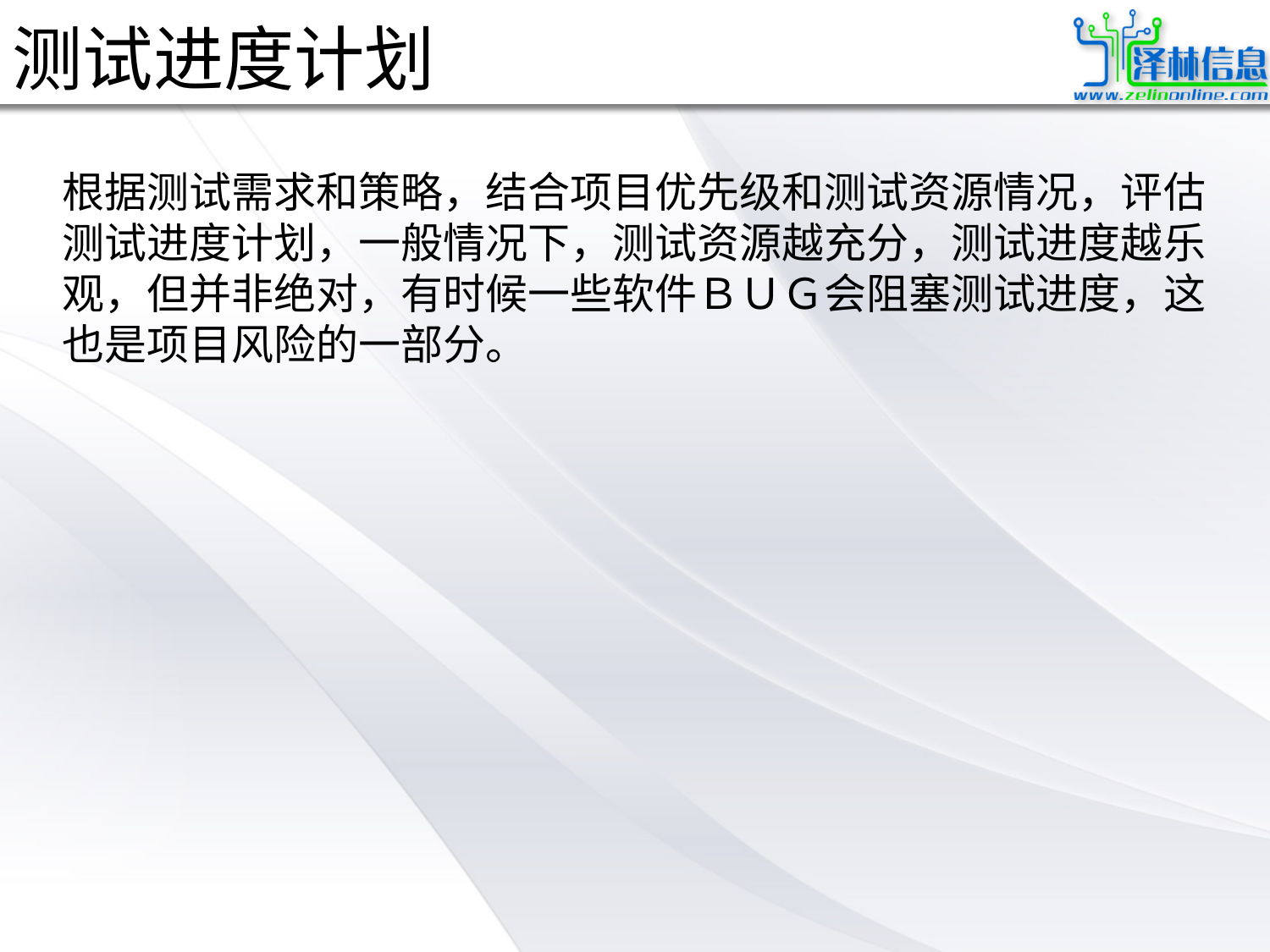

# 测试进度计划
根据测试需求和策略，结合项目优先级和测试资源情况，评估测试进度计划，一般情况下，测试资源越充分，测试进度越乐观，但并非绝对，有时候一些软件ＢＵＧ会阻塞测试进度，这也是项目风险的一部分。